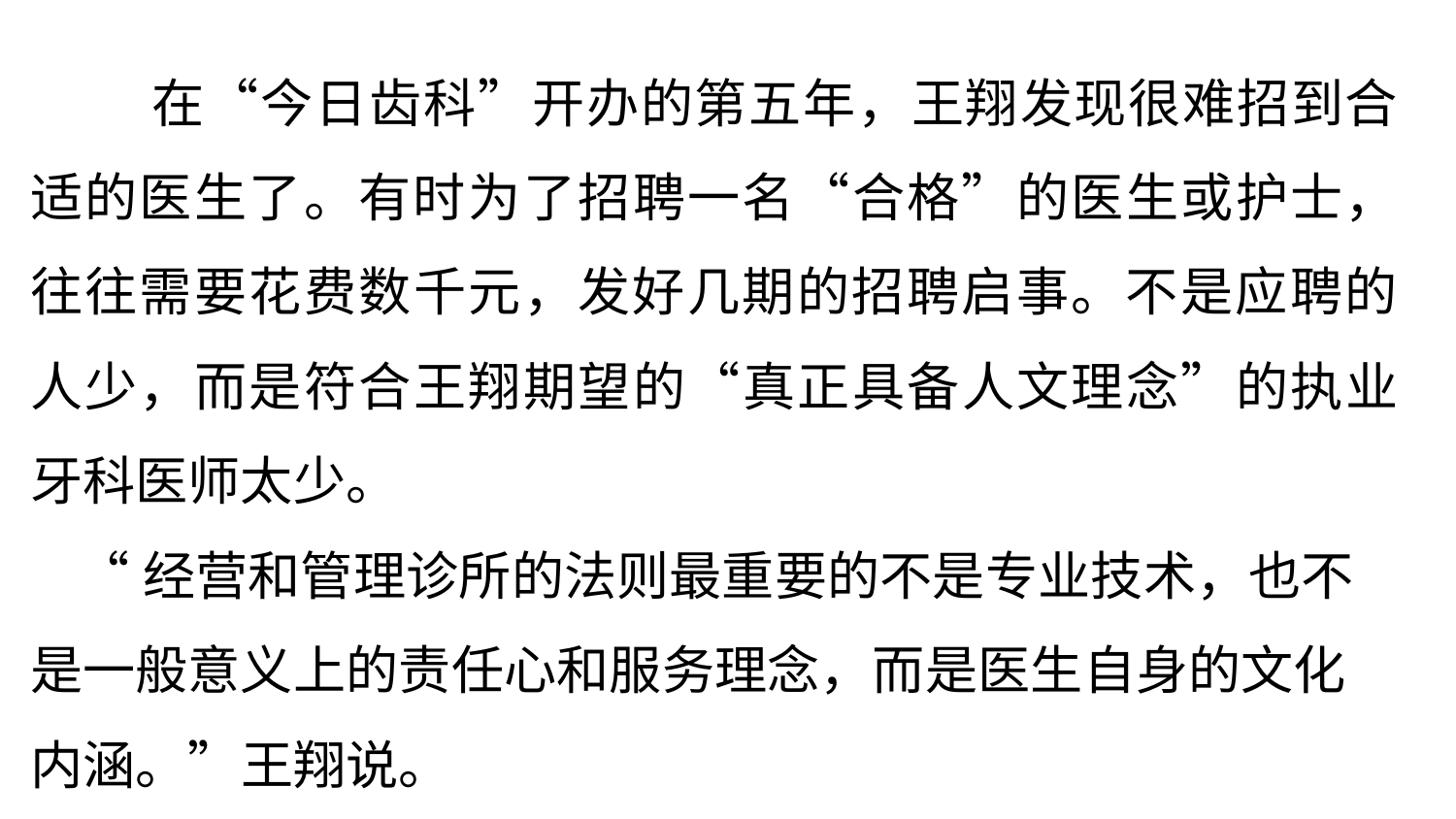

在“今日齿科”开办的第五年，王翔发现很难招到合适的医生了。有时为了招聘一名“合格”的医生或护士，往往需要花费数千元，发好几期的招聘启事。不是应聘的人少，而是符合王翔期望的“真正具备人文理念”的执业牙科医师太少。
    “经营和管理诊所的法则最重要的不是专业技术，也不是一般意义上的责任心和服务理念，而是医生自身的文化内涵。”王翔说。